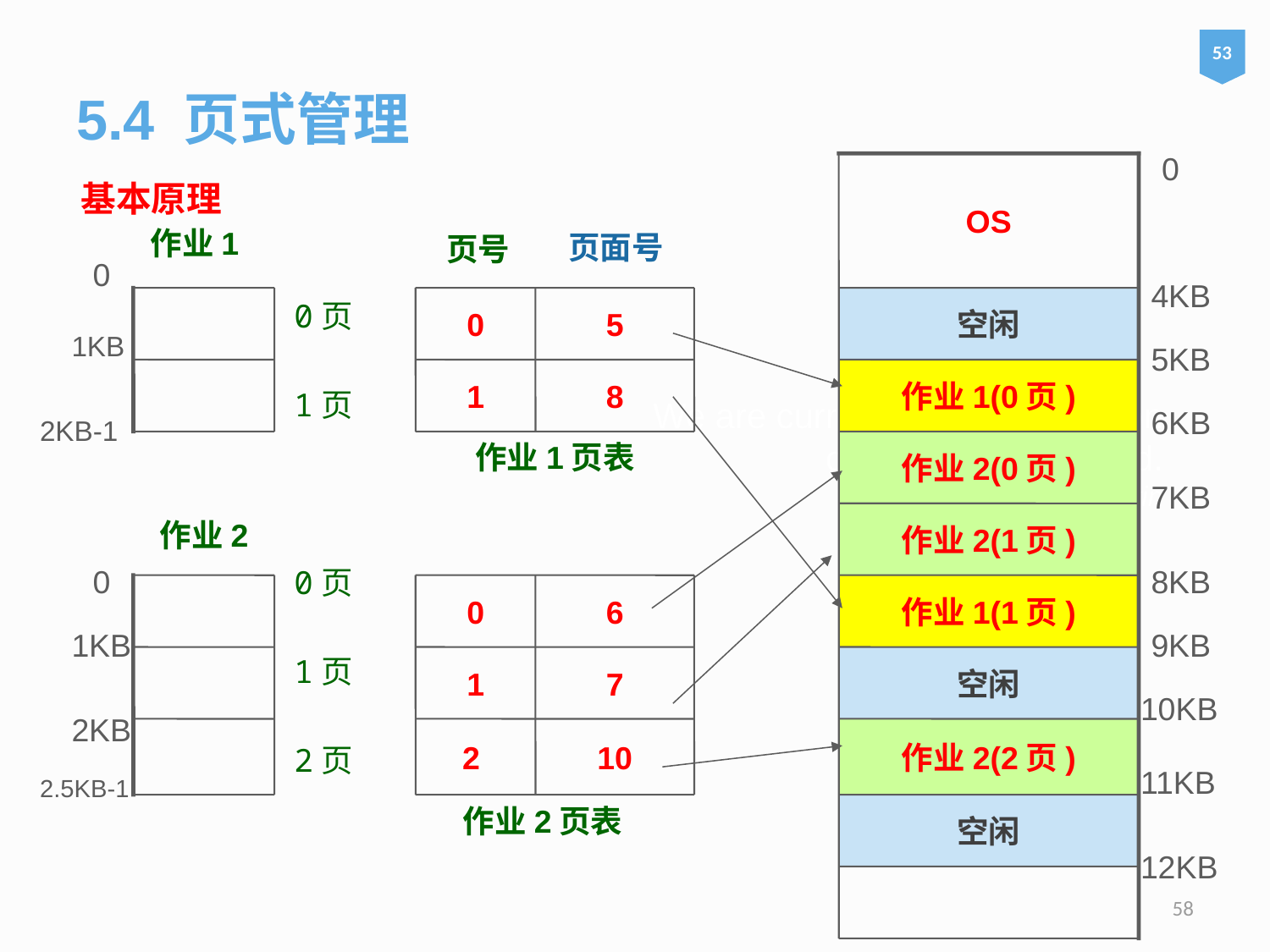

53
5.4 页式管理
0
基本原理

OS

     页面号

0页

1页

0页

1页

2页
作业1
页号
0
4KB

0

5

空闲

1KB

5KB

1

8
作业1(0页)

# We are currently not planning on conquering the world. – Sergey Brin

6KB
2KB-1

作业1页表

作业2(0页)

作业2

7KB

作业2(1页)

0

8KB

0

6

作业1(1页)

1KB
9KB

1

7
空闲

10KB
2KB

2

10
作业2(2页)

11KB
2.5KB-1

空闲

作业2页表

12KB

58